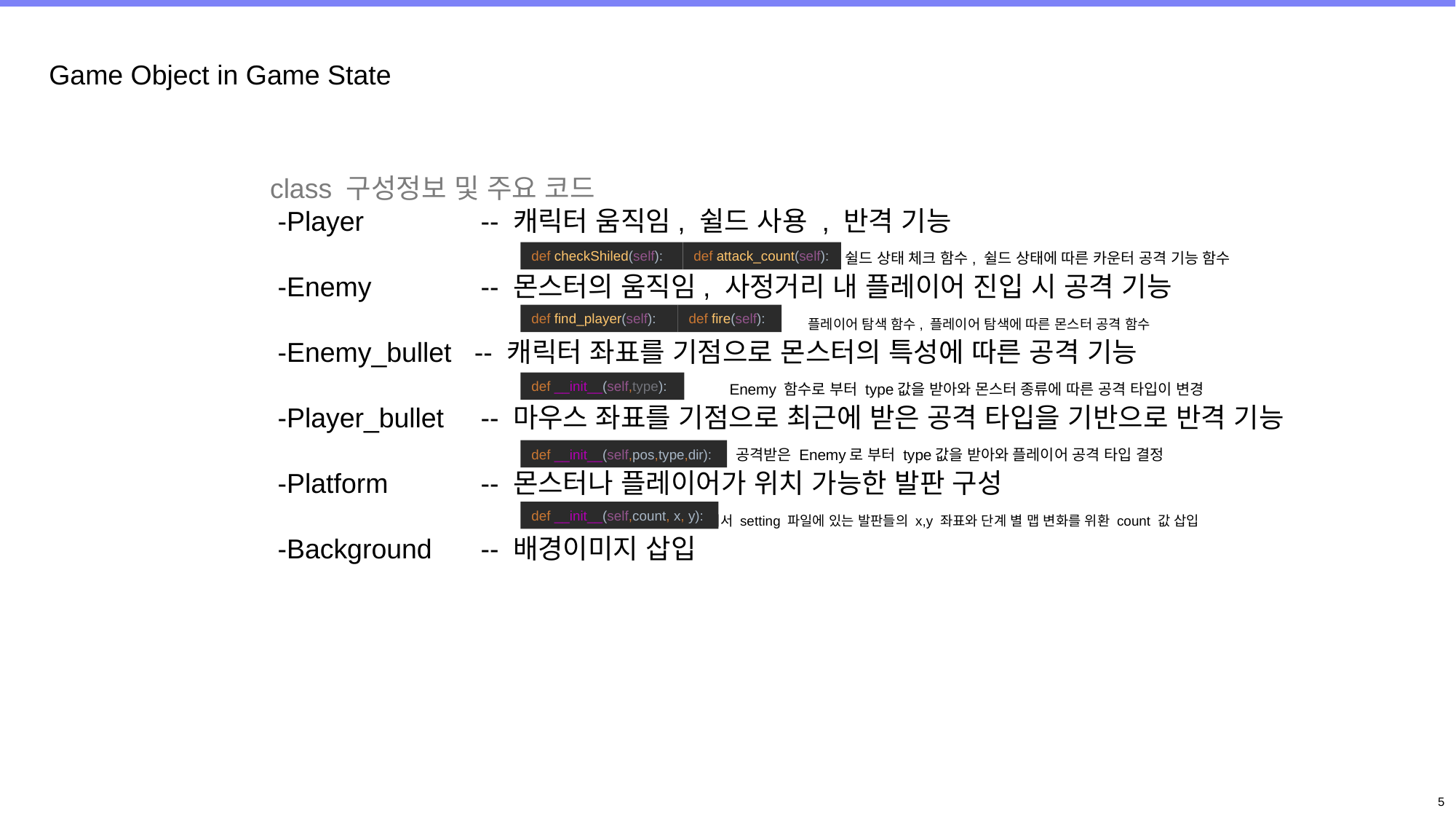

Game Object in Game State
 class 구성정보 및 주요 코드
  -Player		-- 캐릭터 움직임, 쉴드 사용 , 반격 기능
					    쉴드 상태 체크 함수, 쉴드 상태에 따른 카운터 공격 기능 함수
  -Enemy	-- 몬스터의 움직임, 사정거리 내 플레이어 진입 시 공격 기능
					플레이어 탐색 함수, 플레이어 탐색에 따른 몬스터 공격 함수
  -Enemy_bullet   -- 캐릭터 좌표를 기점으로 몬스터의 특성에 따른 공격 기능
				    Enemy 함수로 부터 type값을 받아와 몬스터 종류에 따른 공격 타입이 변경
  -Player_bullet	-- 마우스 좌표를 기점으로 최근에 받은 공격 타입을 기반으로 반격 기능
				    공격받은 Enemy로 부터 type값을 받아와 플레이어 공격 타입 결정
  -Platform	-- 몬스터나 플레이어가 위치 가능한 발판 구성
                                                 game state에서 setting 파일에 있는 발판들의 x,y 좌표와 단계 별 맵 변화를 위환 count 값 삽입
  -Background	-- 배경이미지 삽입

def checkShiled(self):
def attack_count(self):
def find_player(self):
def fire(self):
def __init__(self,type):
def __init__(self,pos,type,dir):
def __init__(self,count, x, y):
5